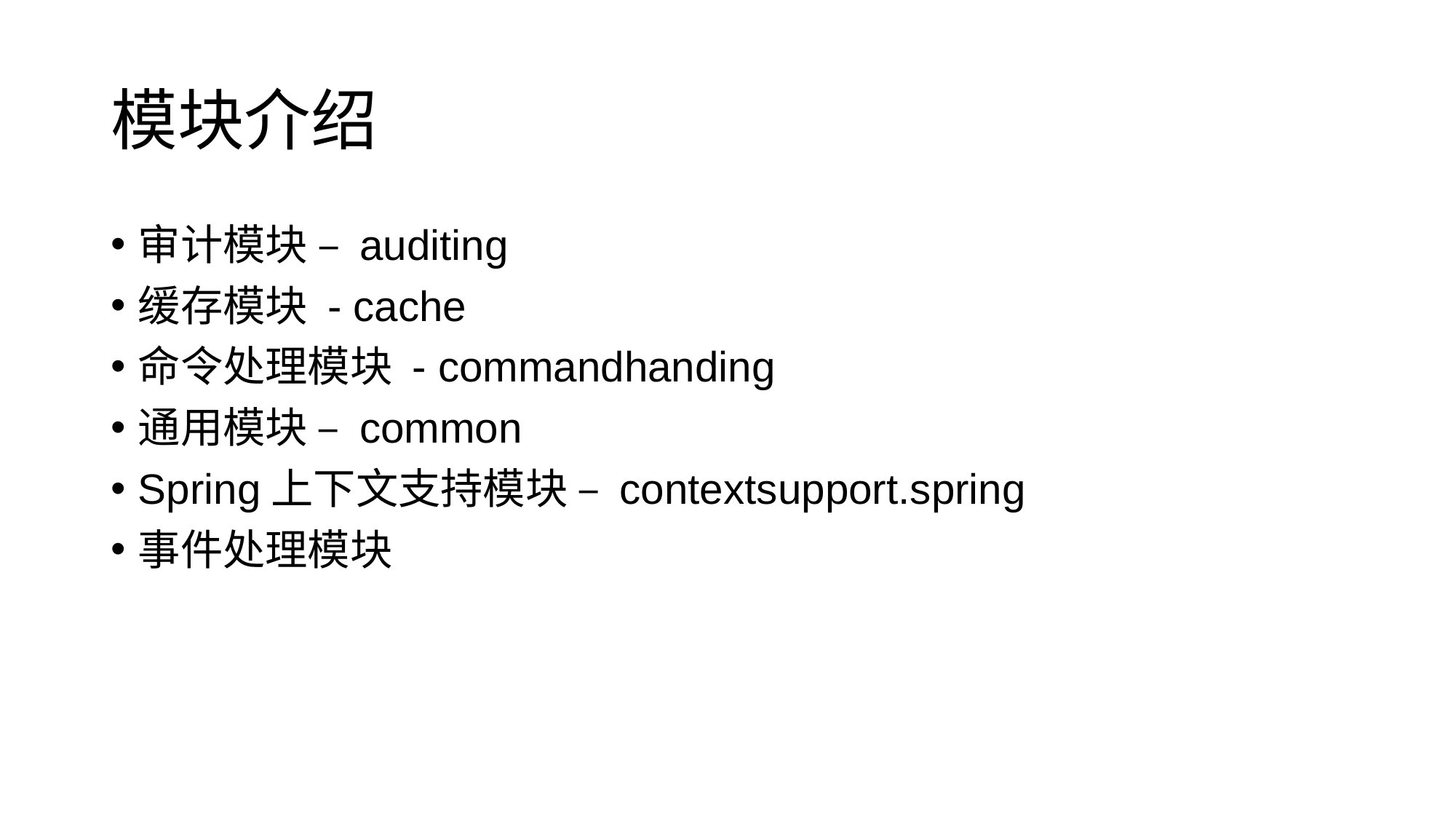

# 模块介绍
审计模块 – auditing
缓存模块 - cache
命令处理模块 - commandhanding
通用模块 – common
Spring上下文支持模块 – contextsupport.spring
事件处理模块